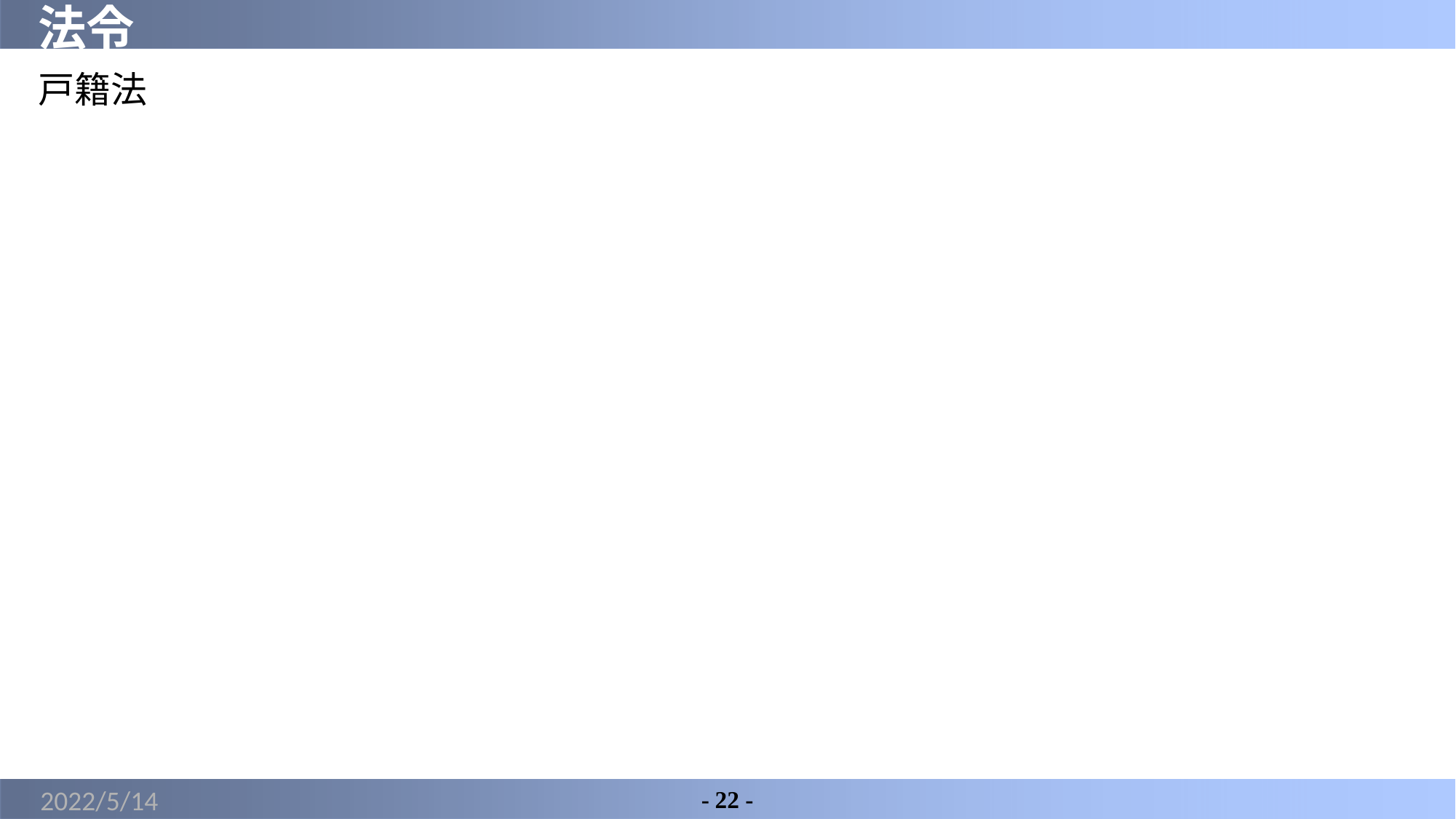

# 法令
戸籍法
2022/5/14
- 22 -